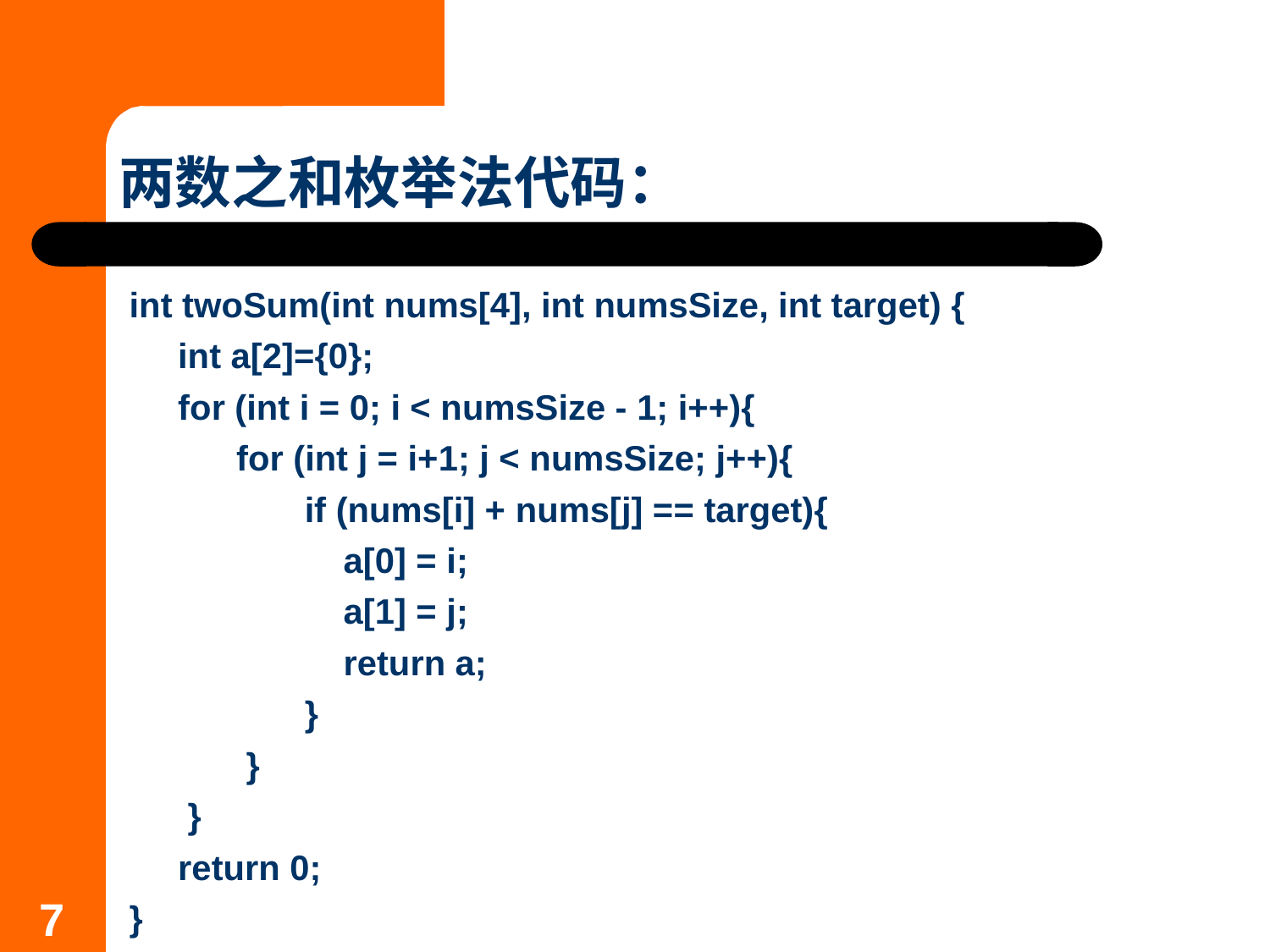

# 两数之和枚举法代码：
int twoSum(int nums[4], int numsSize, int target) {
     int a[2]={0};
     for (int i = 0; i < numsSize - 1; i++){
           for (int j = i+1; j < numsSize; j++){
                  if (nums[i] + nums[j] == target){
                      a[0] = i;
                      a[1] = j;
                      return a;
                  }
            }
      }
     return 0;
}
7